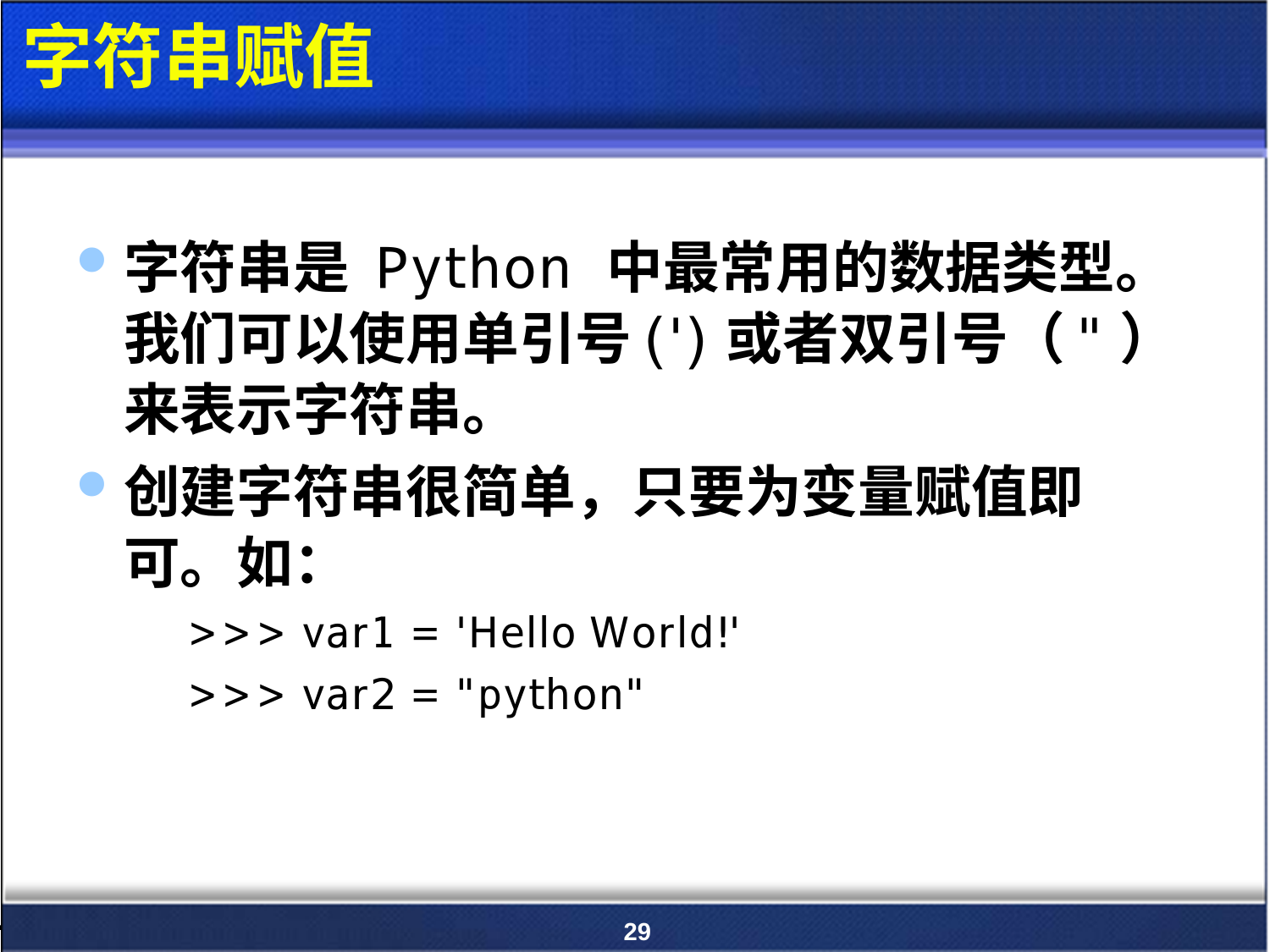

# 字符串赋值
字符串是 Python 中最常用的数据类型。我们可以使用单引号(')或者双引号（"）来表示字符串。
创建字符串很简单，只要为变量赋值即可。如：
>>> var1 = 'Hello World!'
>>> var2 = "python"

29